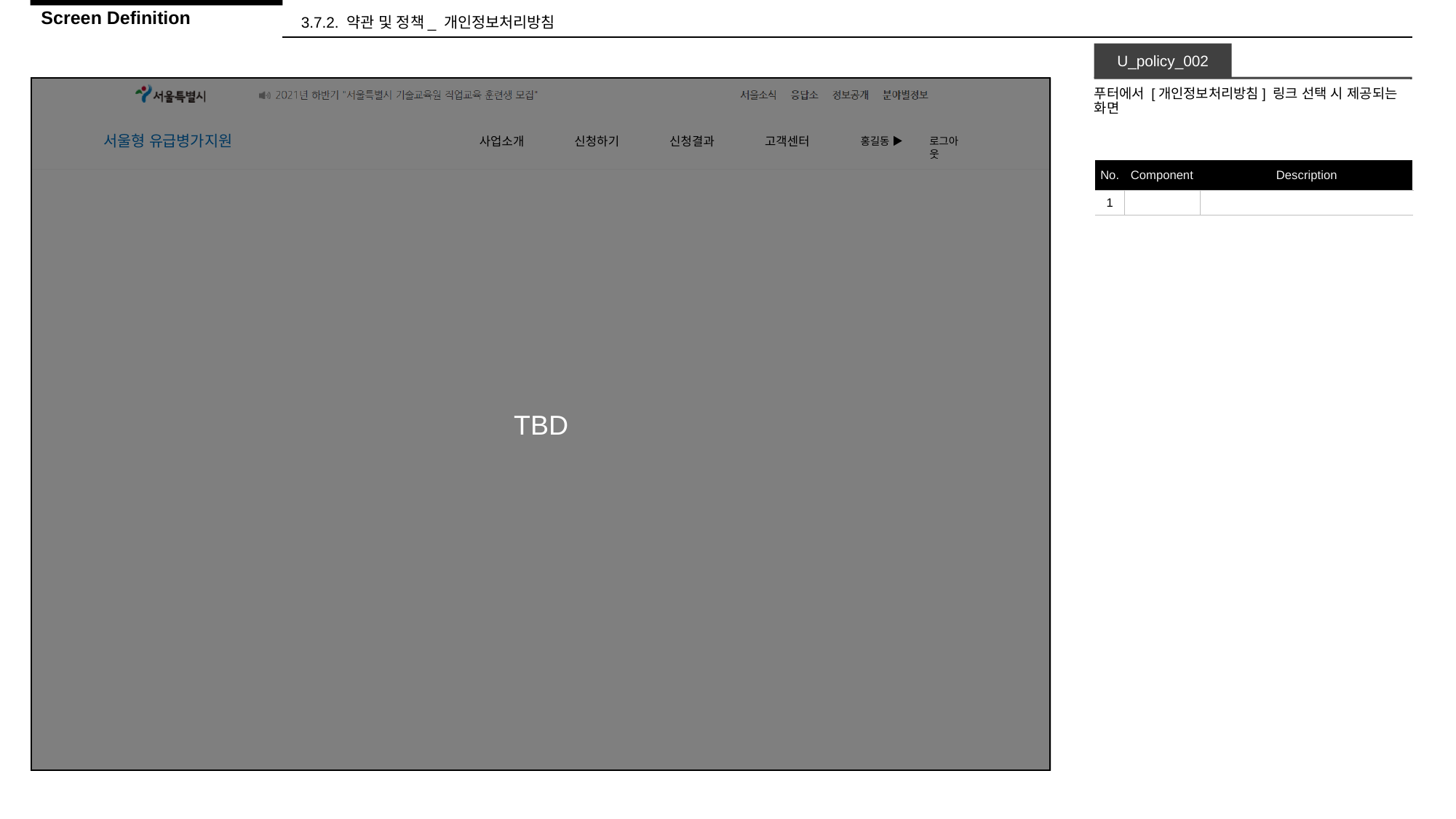

Screen Definition
3.7.2. 약관 및 정책_ 개인정보처리방침
U_policy_002

TBD
푸터에서 [개인정보처리방침] 링크 선택 시 제공되는 화면
| No. | Component | Description |
| --- | --- | --- |
| 1 |  |  |